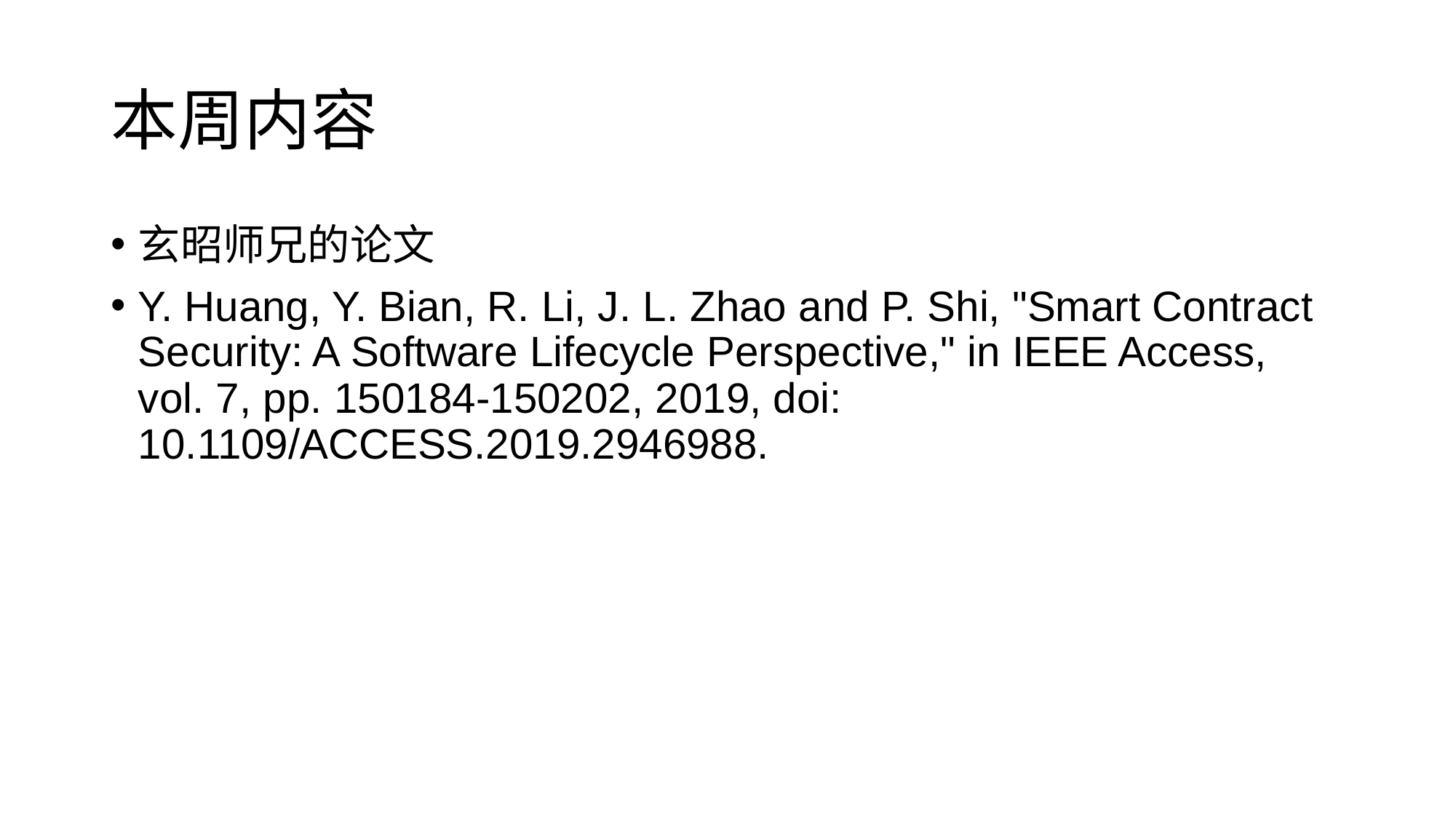

# 本周内容
玄昭师兄的论文
Y. Huang, Y. Bian, R. Li, J. L. Zhao and P. Shi, "Smart Contract Security: A Software Lifecycle Perspective," in IEEE Access, vol. 7, pp. 150184-150202, 2019, doi: 10.1109/ACCESS.2019.2946988.